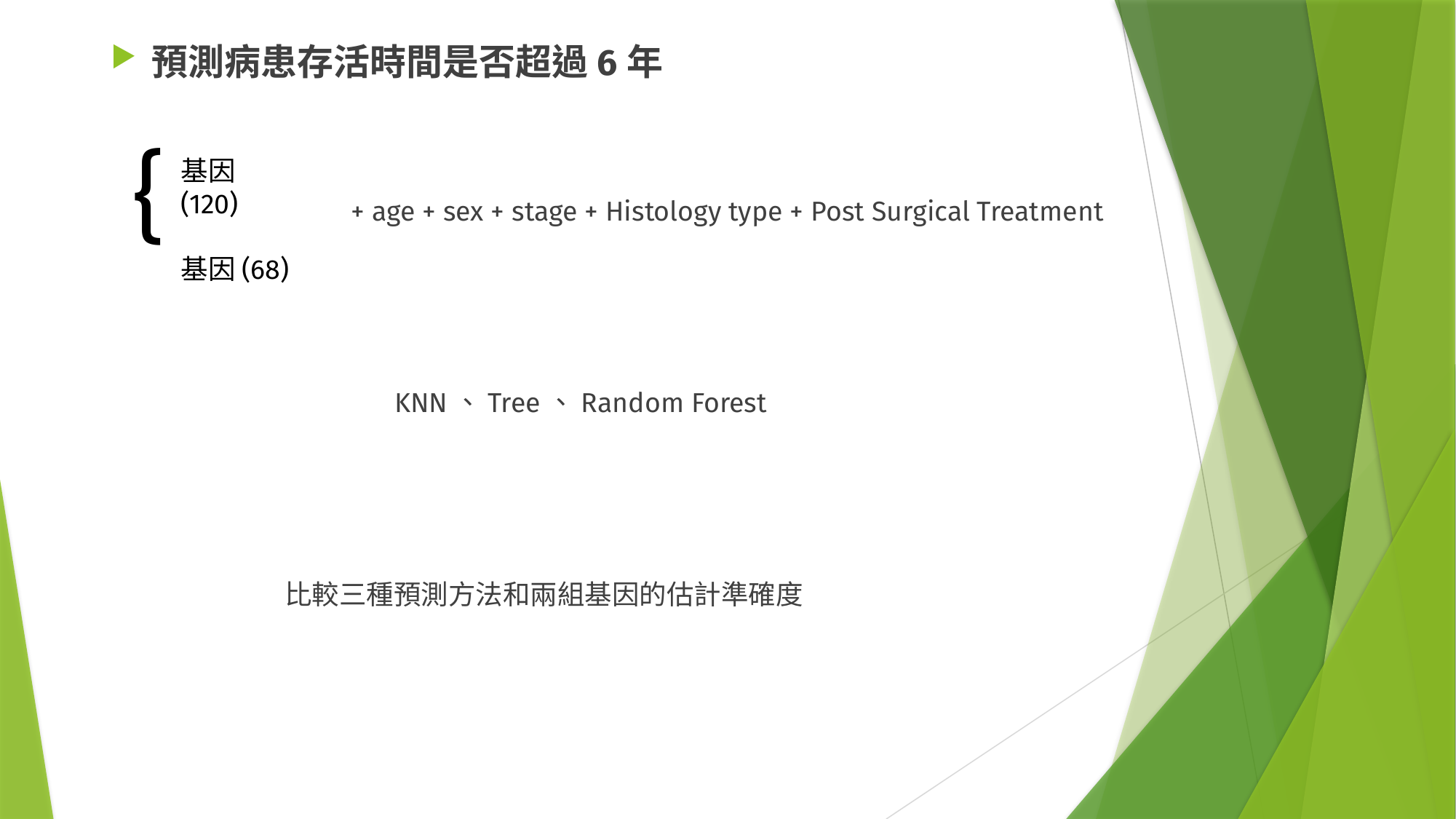

預測病患存活時間是否超過6年

	                  + age + sex + stage + Histology type + Post Surgical Treatment

                                       KNN、Tree、Random Forest

                           比較三種預測方法和兩組基因的估計準確度

{
基因(120)

基因(68)